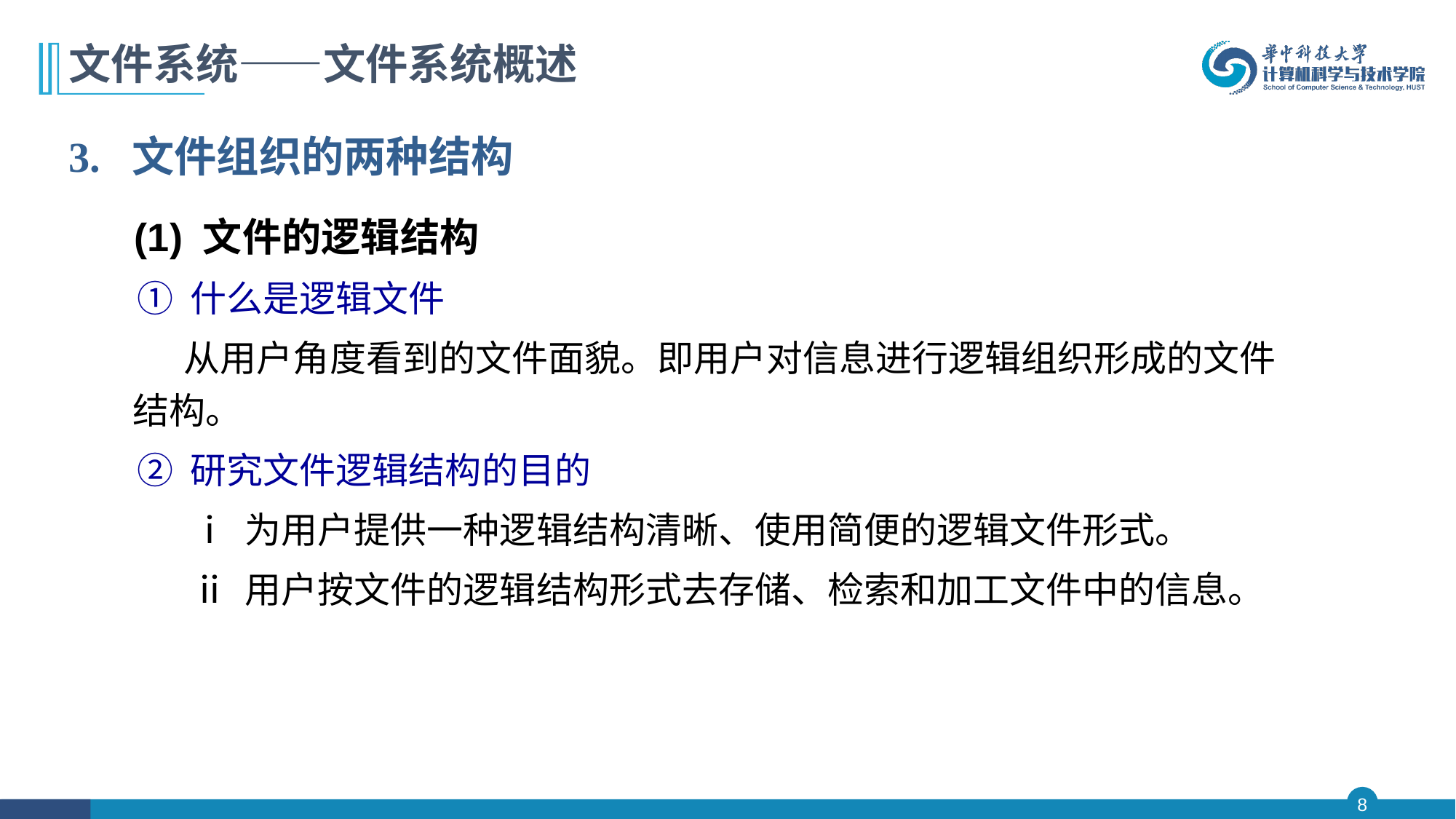

# 文件系统——文件系统概述
3.  文件组织的两种结构
      (1) 文件的逻辑结构
① 什么是逻辑文件
             从用户角度看到的文件面貌。即用户对信息进行逻辑组织形成的文件结构。
② 研究文件逻辑结构的目的
ⅰ 为用户提供一种逻辑结构清晰、使用简便的逻辑文件形式。
ⅱ 用户按文件的逻辑结构形式去存储、检索和加工文件中的信息。